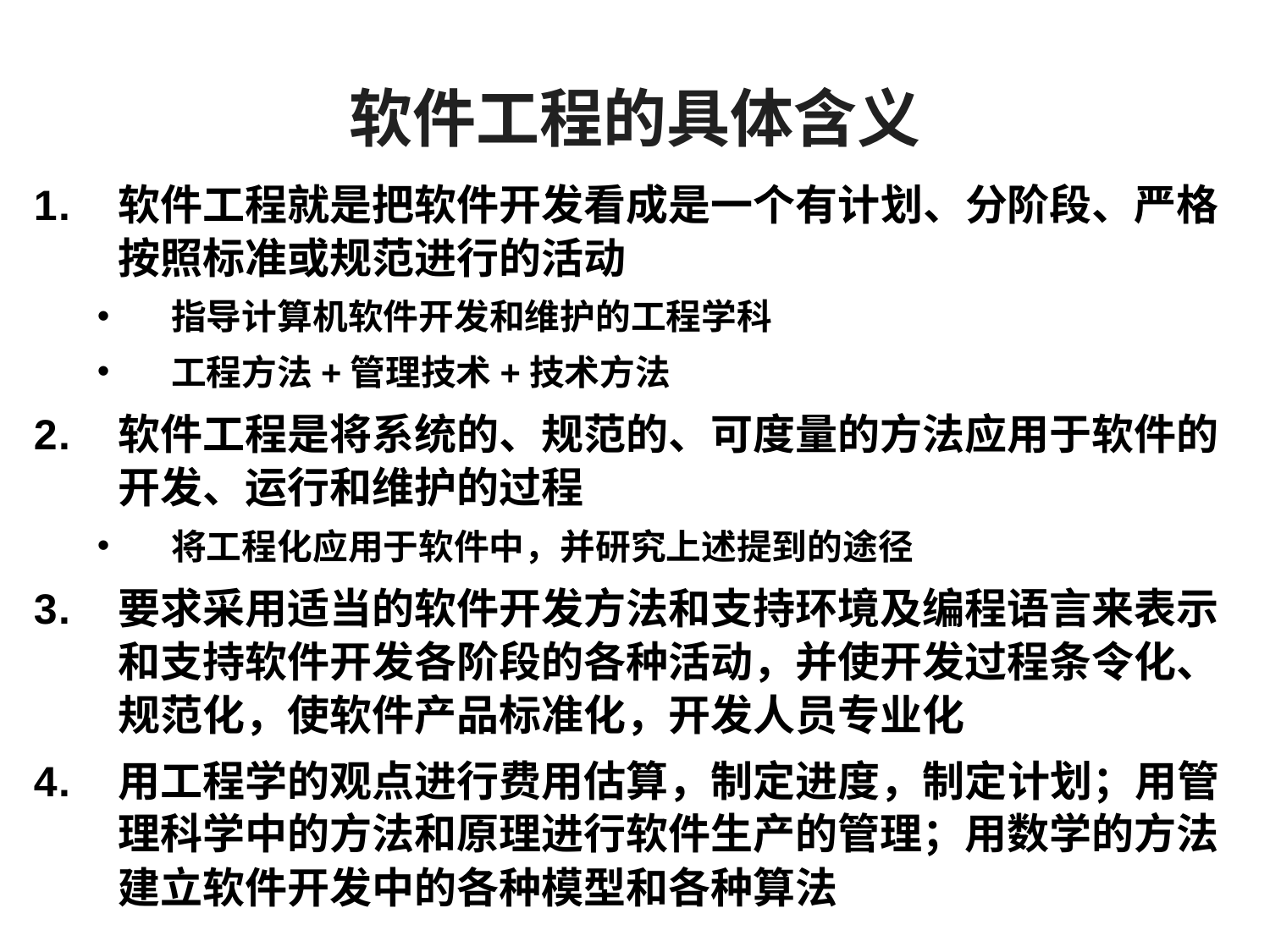

# 软件工程的具体含义
软件工程就是把软件开发看成是一个有计划、分阶段、严格按照标准或规范进行的活动
指导计算机软件开发和维护的工程学科
工程方法+管理技术+技术方法
软件工程是将系统的、规范的、可度量的方法应用于软件的开发、运行和维护的过程
将工程化应用于软件中，并研究上述提到的途径
要求采用适当的软件开发方法和支持环境及编程语言来表示和支持软件开发各阶段的各种活动，并使开发过程条令化、规范化，使软件产品标准化，开发人员专业化
用工程学的观点进行费用估算，制定进度，制定计划；用管理科学中的方法和原理进行软件生产的管理；用数学的方法建立软件开发中的各种模型和各种算法